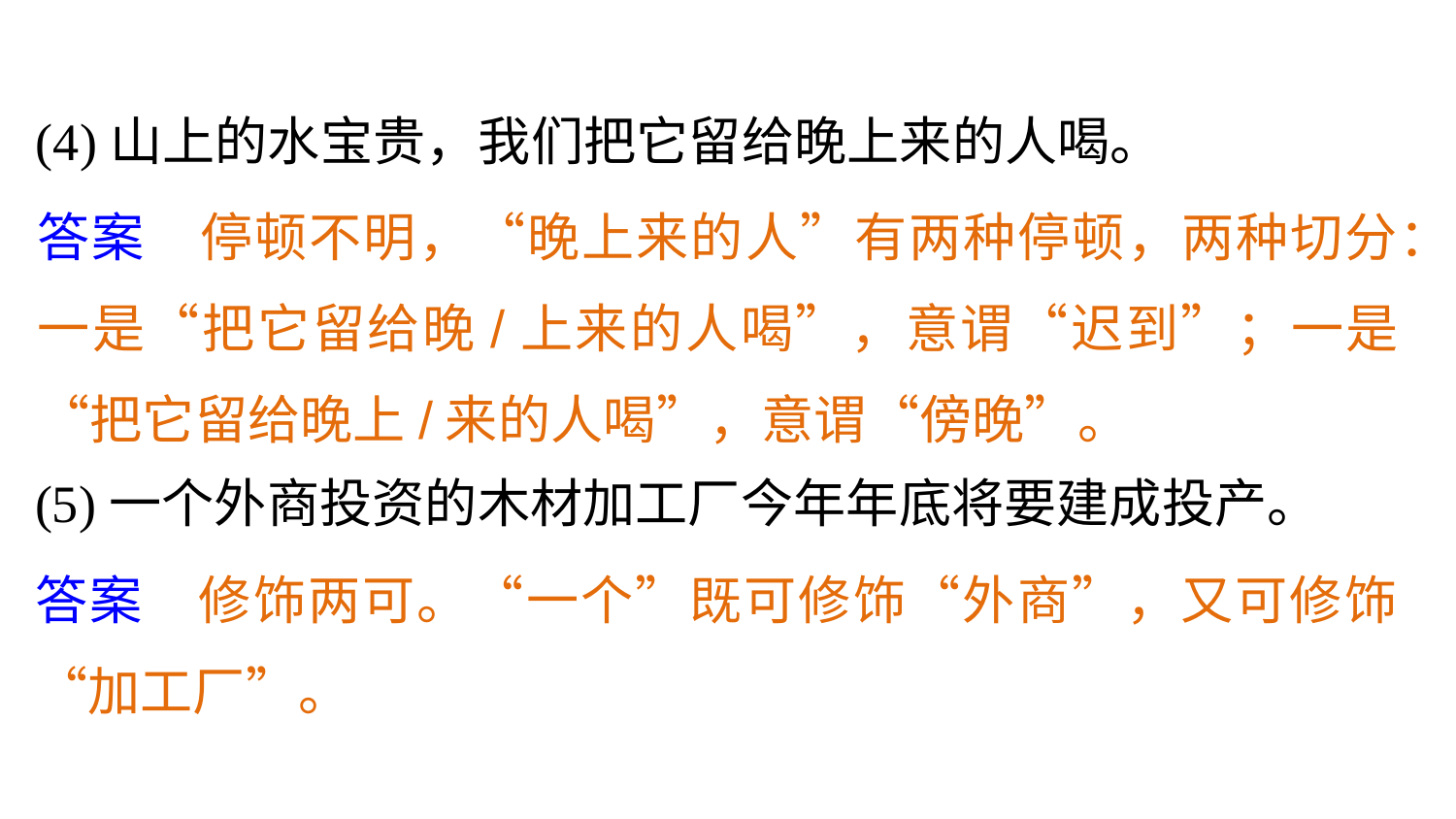

(4)山上的水宝贵，我们把它留给晚上来的人喝。
答案　停顿不明，“晚上来的人”有两种停顿，两种切分：一是“把它留给晚/上来的人喝”，意谓“迟到”；一是“把它留给晚上/来的人喝”，意谓“傍晚”。
(5)一个外商投资的木材加工厂今年年底将要建成投产。
答案　修饰两可。“一个”既可修饰“外商”，又可修饰“加工厂”。